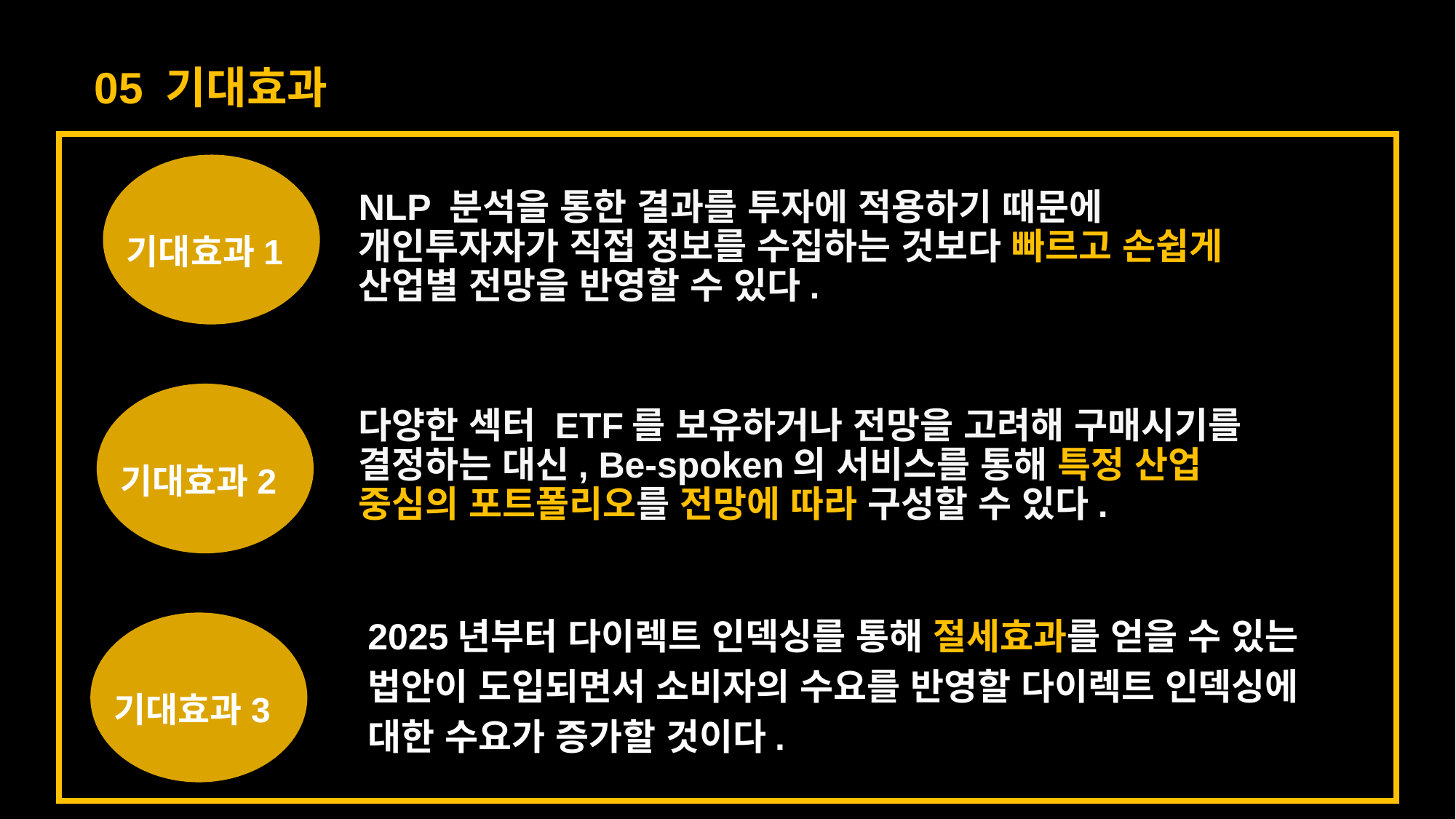

05 기대효과

NLP 분석을 통한 결과를 투자에 적용하기 때문에 개인투자자가 직접 정보를 수집하는 것보다 빠르고 손쉽게 산업별 전망을 반영할 수 있다.수ㄱw집ㄱ
기대효과1

다양한 섹터 ETF를 보유하거나 전망을 고려해 구매시기를 결정하는 대신, Be-spoken의 서비스를 통해 특정 산업 중심의 포트폴리오를 전망에 따라 구성할 수 있다.
기대효과2
2025년부터 다이렉트 인덱싱를 통해 절세효과를 얻을 수 있는 법안이 도입되면서 소비자의 수요를 반영할 다이렉트 인덱싱에 대한 수요가 증가할 것이다.

기대효과3